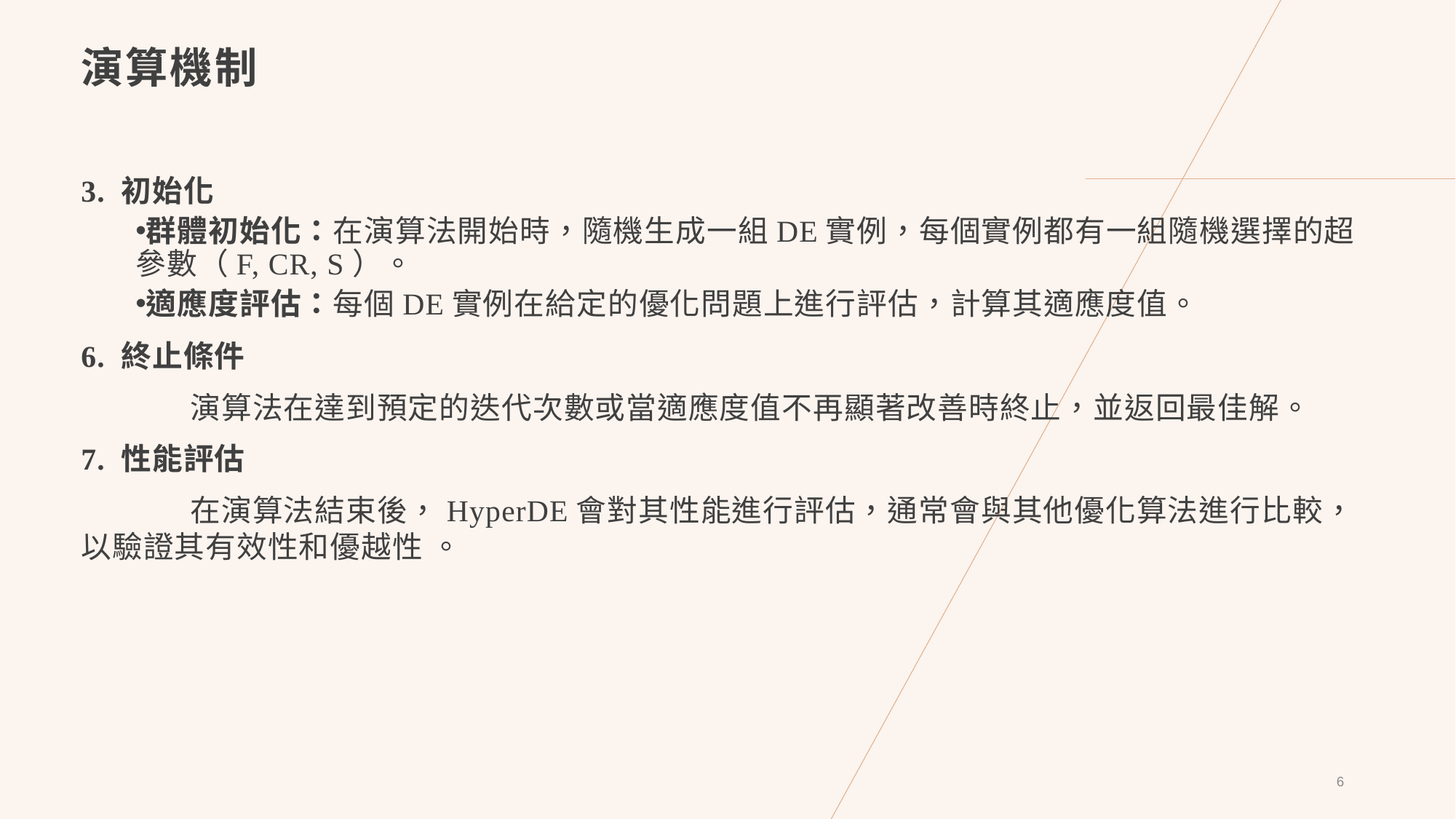

# 演算機制
3. 初始化
群體初始化：在演算法開始時，隨機生成一組DE實例，每個實例都有一組隨機選擇的超參數（F, CR, S）。
適應度評估：每個DE實例在給定的優化問題上進行評估，計算其適應度值。
6. 終止條件
	演算法在達到預定的迭代次數或當適應度值不再顯著改善時終止，並返回最佳解。
7. 性能評估
	在演算法結束後，HyperDE會對其性能進行評估，通常會與其他優化算法進行比較，以驗證其有效性和優越性 。
6